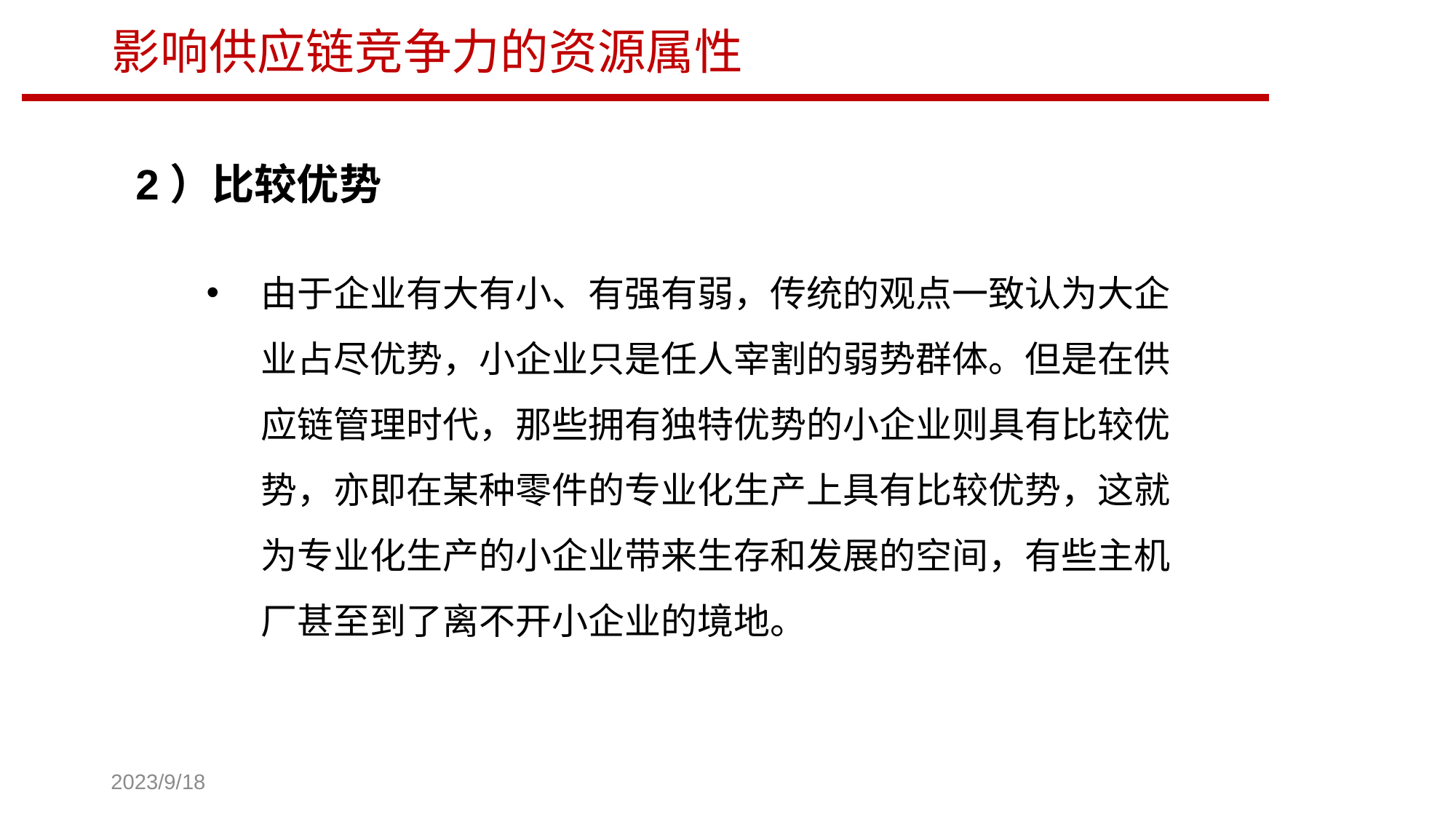

影响供应链竞争力的资源属性
2）比较优势
由于企业有大有小、有强有弱，传统的观点一致认为大企业占尽优势，小企业只是任人宰割的弱势群体。但是在供应链管理时代，那些拥有独特优势的小企业则具有比较优势，亦即在某种零件的专业化生产上具有比较优势，这就为专业化生产的小企业带来生存和发展的空间，有些主机厂甚至到了离不开小企业的境地。
2023/9/18